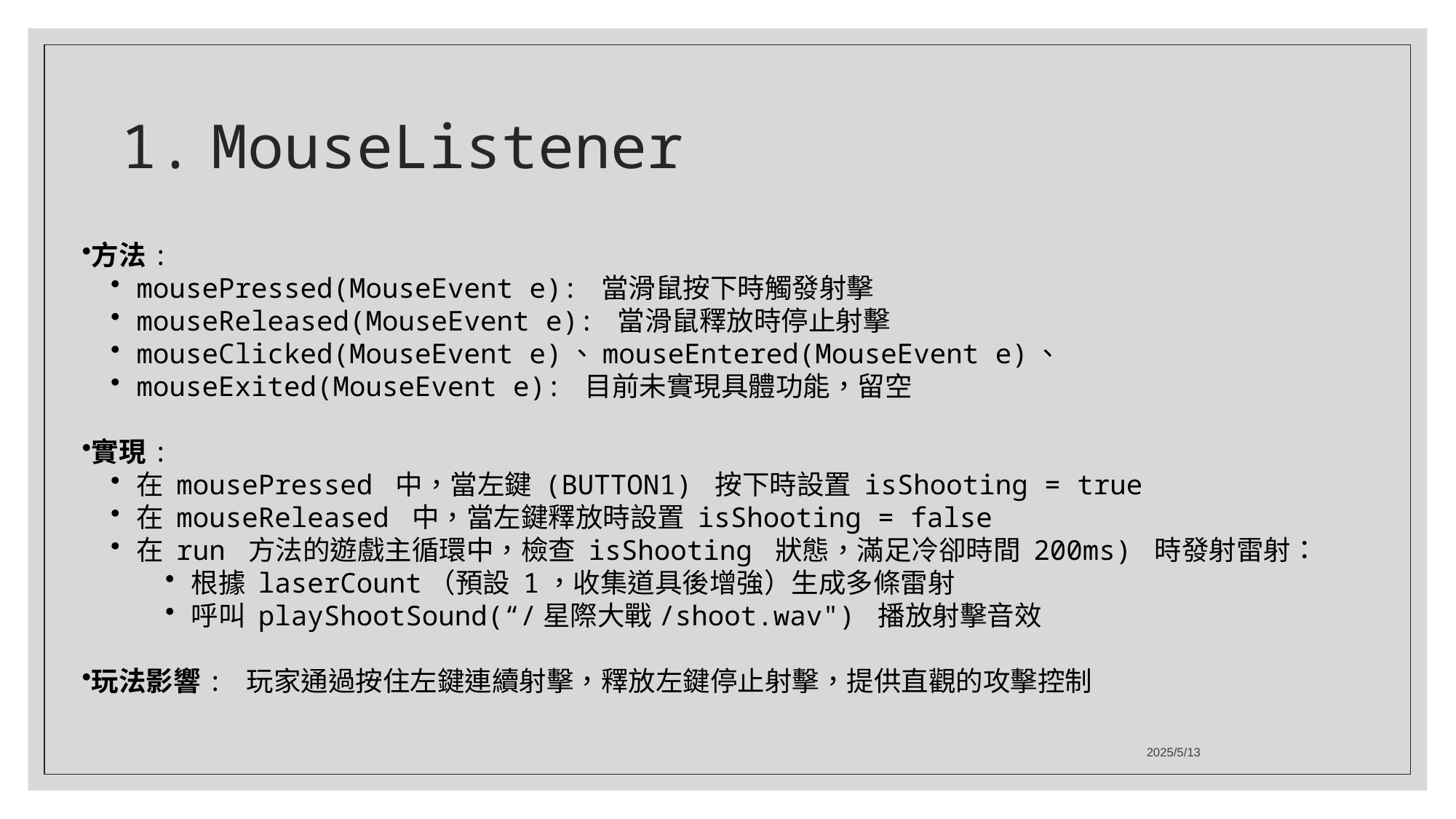

# 1. MouseListener
方法:
mousePressed(MouseEvent e): 當滑鼠按下時觸發射擊
mouseReleased(MouseEvent e): 當滑鼠釋放時停止射擊
mouseClicked(MouseEvent e)、mouseEntered(MouseEvent e)、
mouseExited(MouseEvent e): 目前未實現具體功能，留空

實現:
在 mousePressed 中，當左鍵 (BUTTON1) 按下時設置 isShooting = true
在 mouseReleased 中，當左鍵釋放時設置 isShooting = false
在 run 方法的遊戲主循環中，檢查 isShooting 狀態，滿足冷卻時間 200ms) 時發射雷射：
根據 laserCount（預設 1，收集道具後增強）生成多條雷射
呼叫 playShootSound(“/星際大戰/shoot.wav") 播放射擊音效

玩法影響: 玩家通過按住左鍵連續射擊，釋放左鍵停止射擊，提供直觀的攻擊控制
2025/5/13